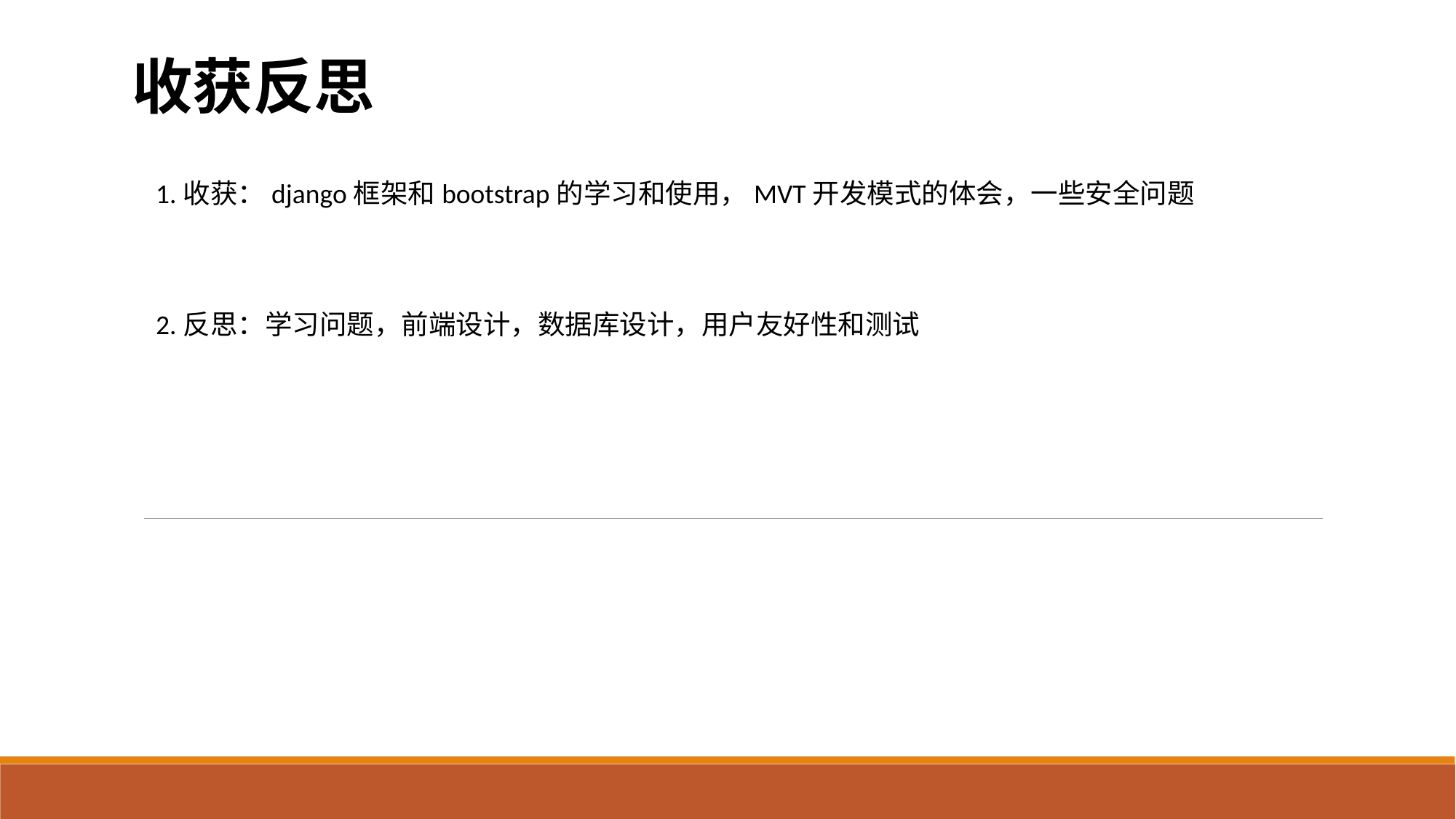

收获反思

1.收获：django框架和bootstrap的学习和使用，MVT开发模式的体会，一些安全问题

2.反思：学习问题，前端设计，数据库设计，用户友好性和测试